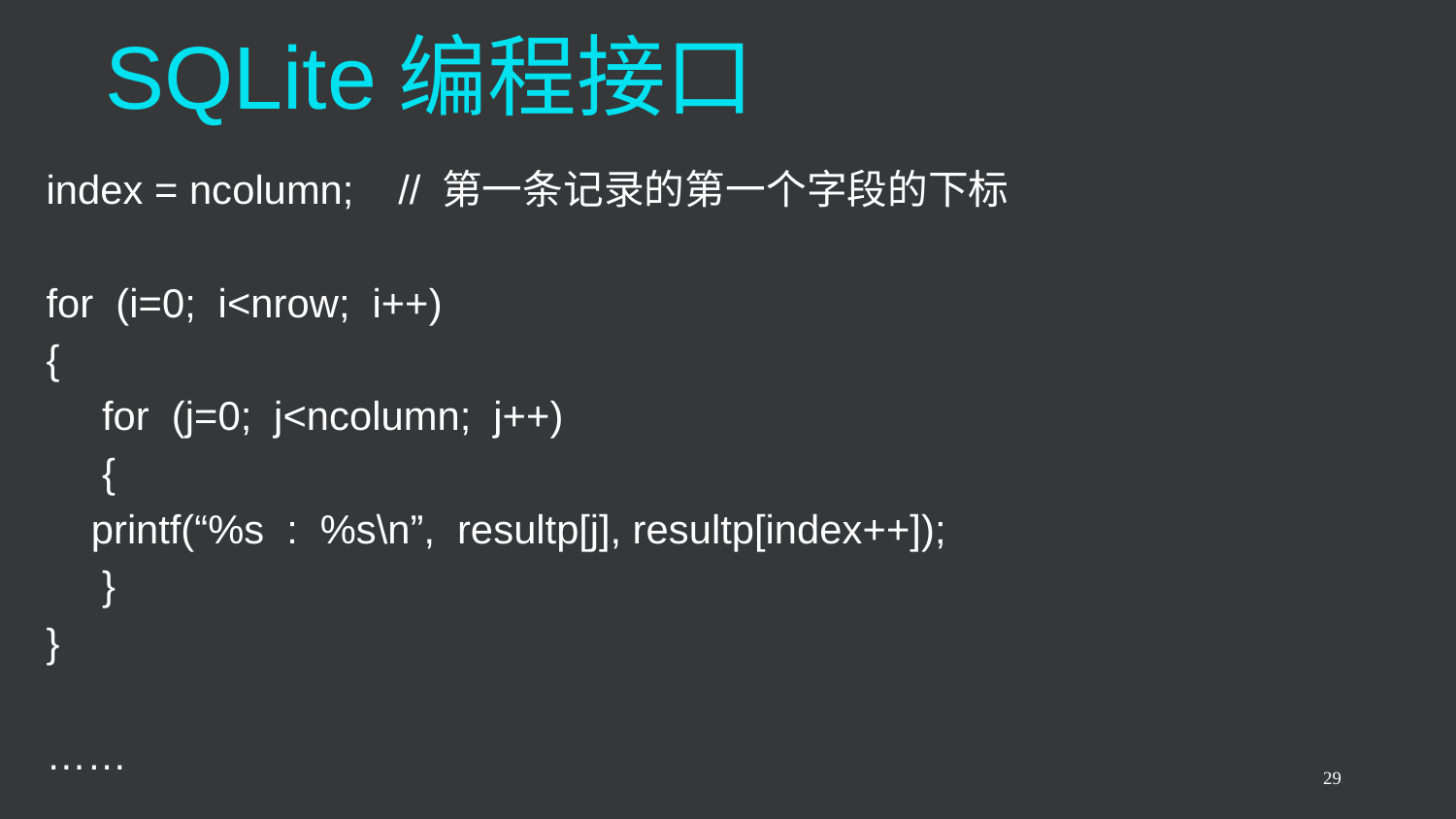

# SQLite编程接口

index = ncolumn;    // 第一条记录的第一个字段的下标

for  (i=0;  i<nrow;  i++)
{
     for  (j=0;  j<ncolumn;  j++)
     {
    printf(“%s  :  %s\n”,  resultp[j], resultp[index++]);
     }
}

……
29